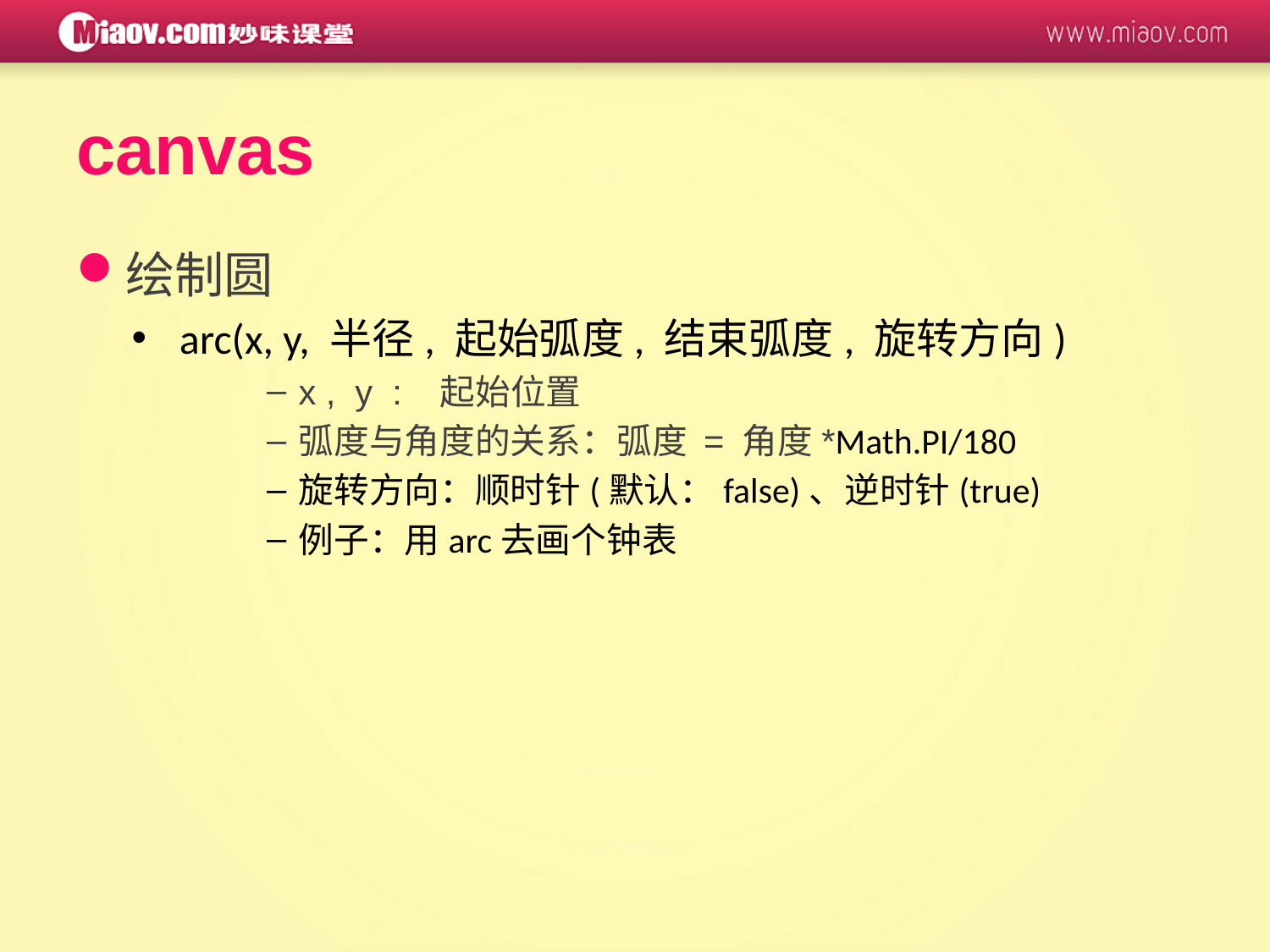

canvas
绘制圆
arc(x, y, 半径, 起始弧度, 结束弧度, 旋转方向)
x ,  y  :   起始位置
弧度与角度的关系：弧度 = 角度*Math.PI/180
旋转方向：顺时针(默认：false)、逆时针(true)
例子：用arc去画个钟表